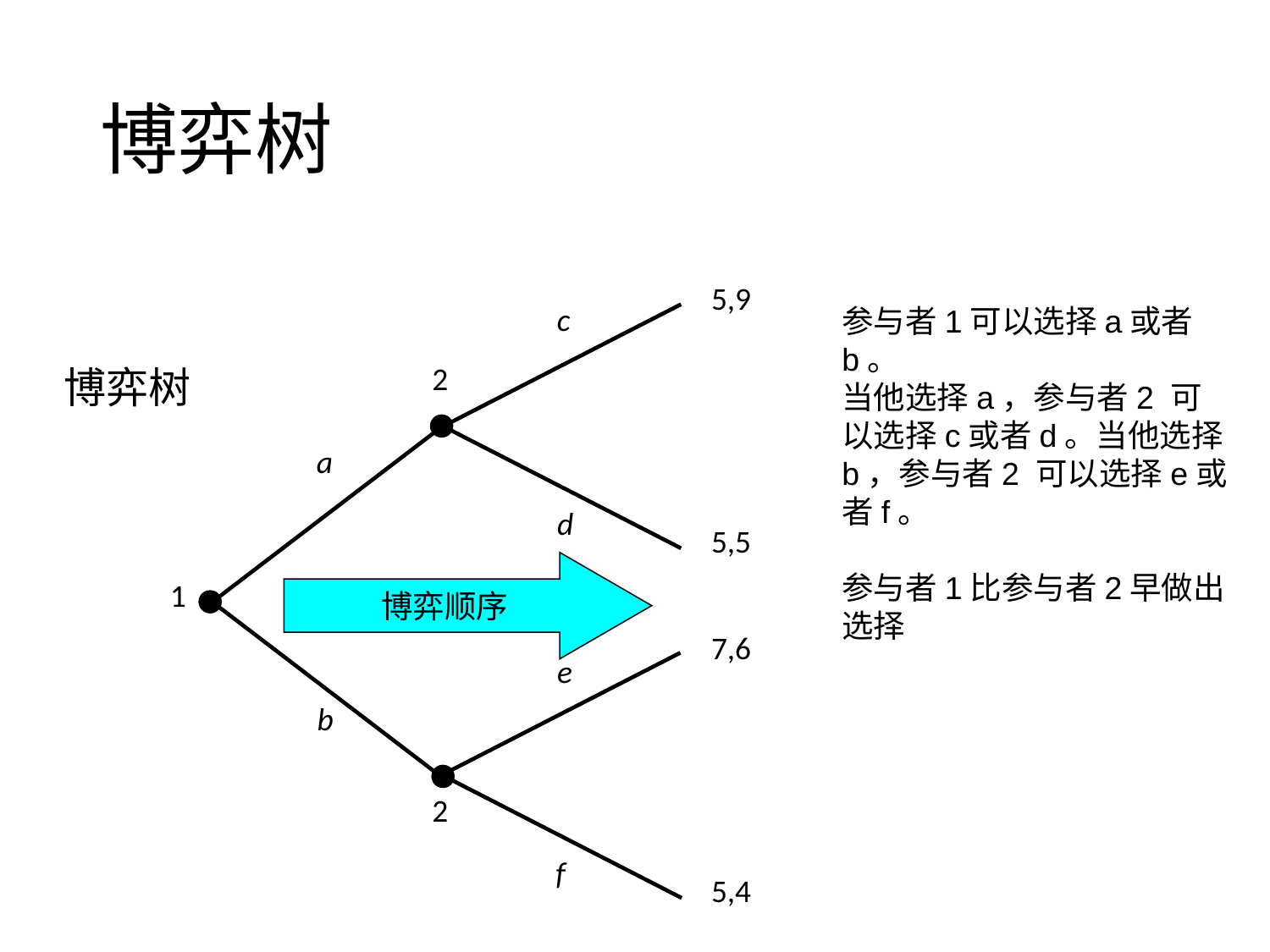

# 博弈树

5,9
c
参与者1可以选择a或者b。
当他选择a，参与者2 可以选择c或者d。当他选择b，参与者2 可以选择e或者f。
参与者1比参与者2早做出选择

2
博弈树

a
d
5,5
博弈顺序
1

7,6
e

b

2
f
5,4